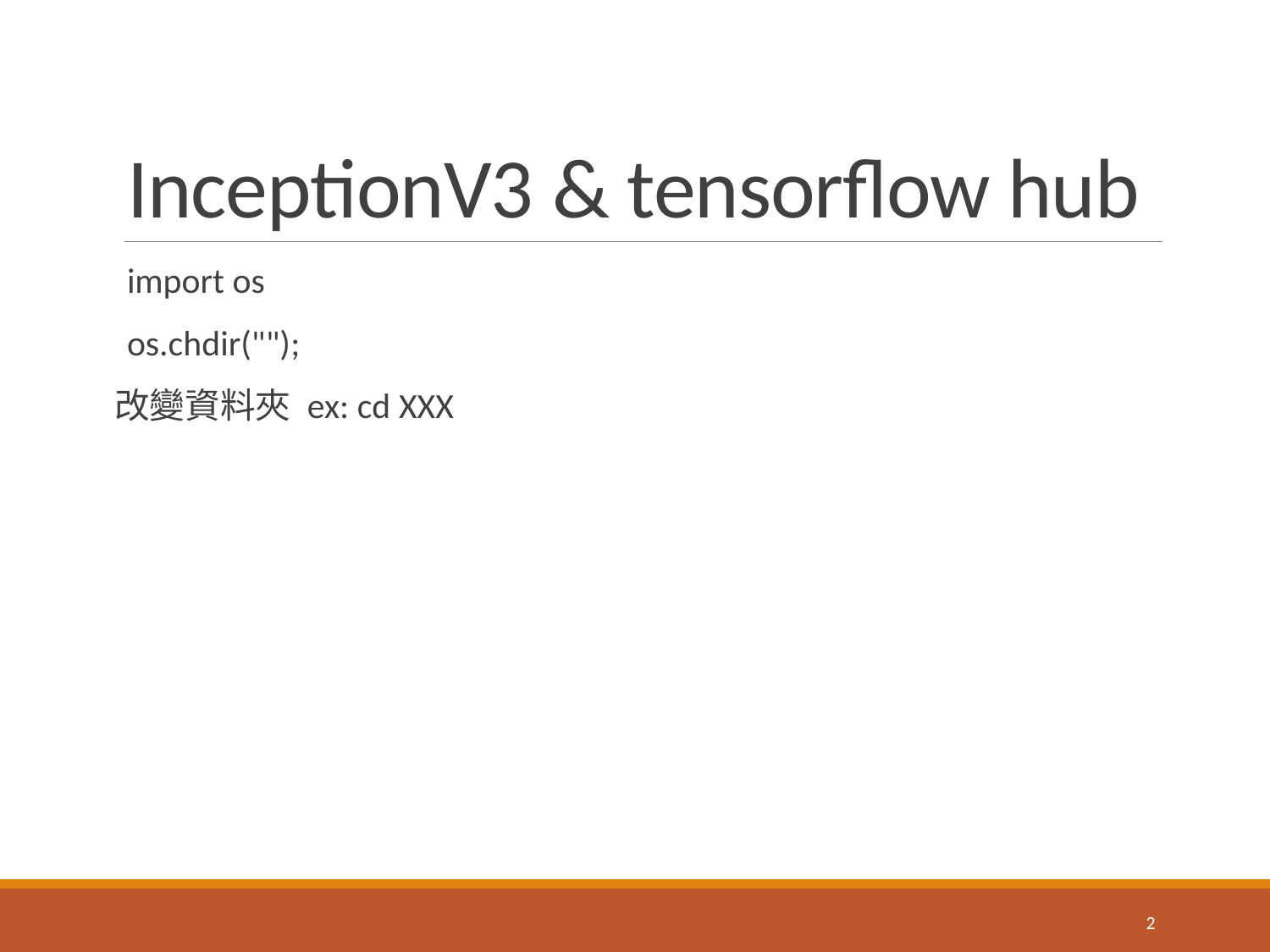

# InceptionV3 & tensorflow hub
import os
os.chdir("");
改變資料夾 ex: cd XXX

2